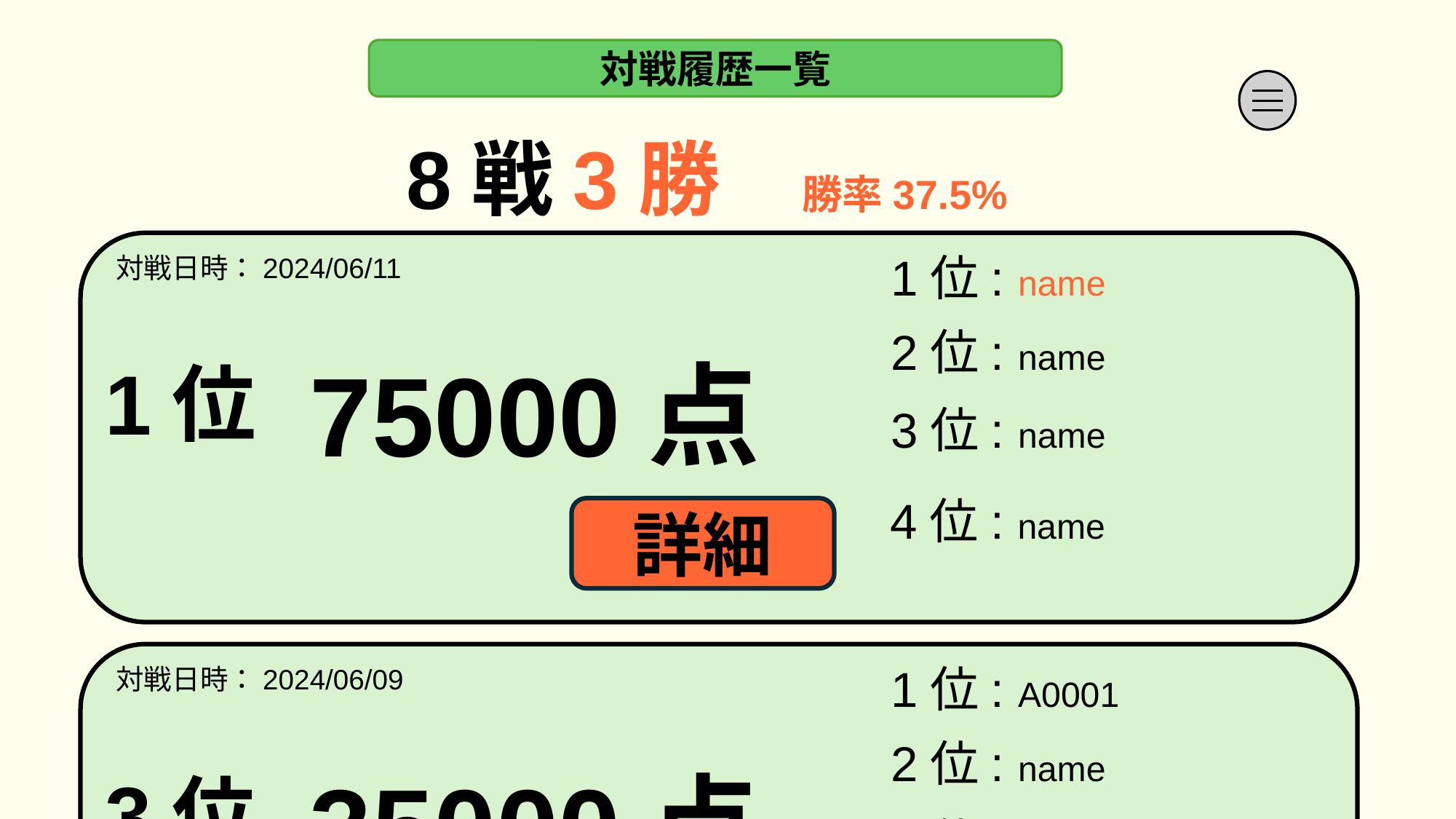

対戦履歴一覧

8戦3勝　勝率37.5%

1位: name
対戦日時：2024/06/11
2位: name
75000点
1位
3位: name
4位: name
詳細

1位: A0001
対戦日時：2024/06/09
2位: name
35000点
3位
3位: name
4位: name
詳細